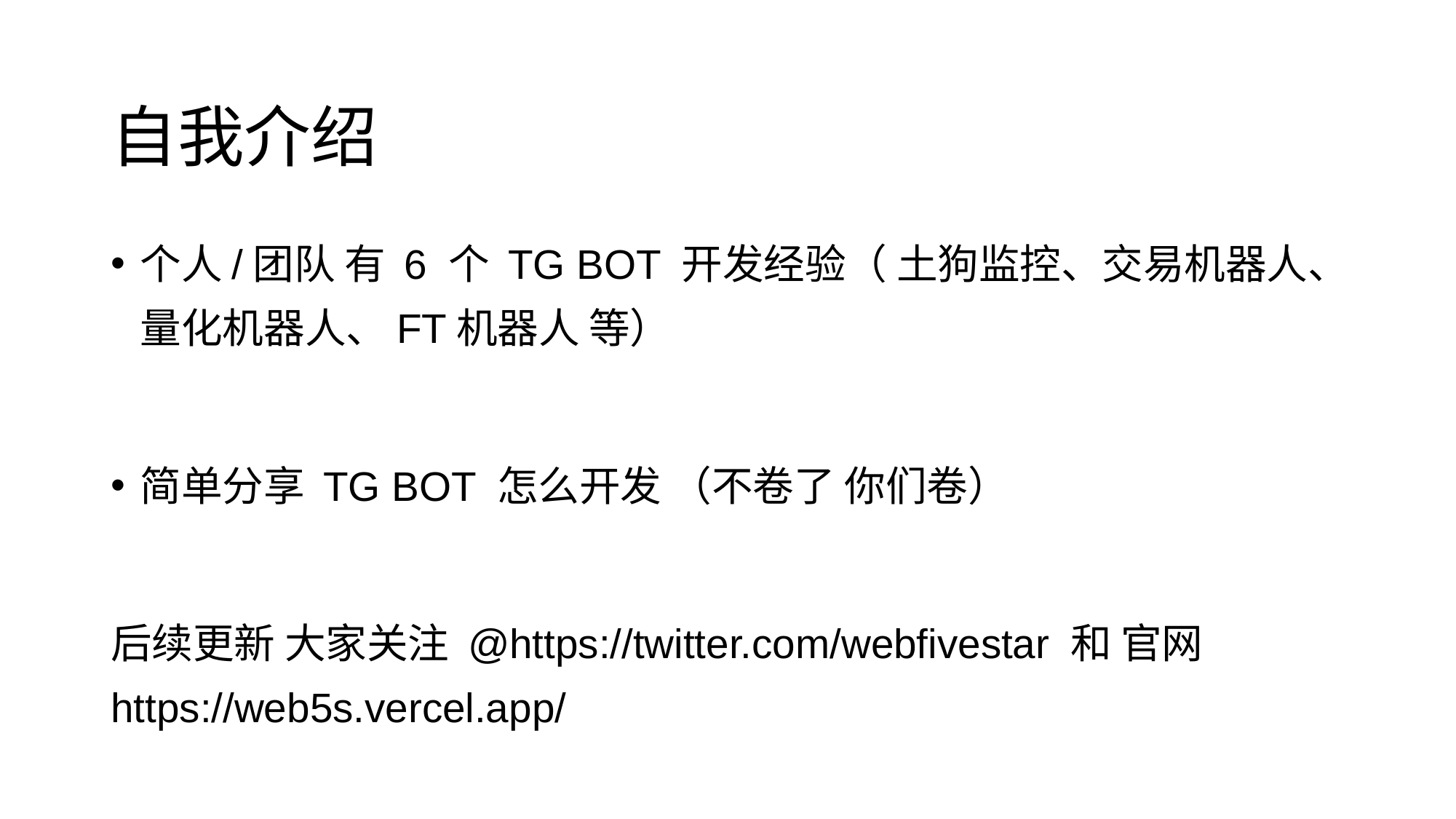

# 自我介绍
个人/团队 有 6 个 TG BOT 开发经验（ 土狗监控、交易机器人、量化机器人、FT机器人 等）

简单分享 TG BOT 怎么开发 （不卷了 你们卷）

后续更新 大家关注 @https://twitter.com/webfivestar 和 官网 https://web5s.vercel.app/